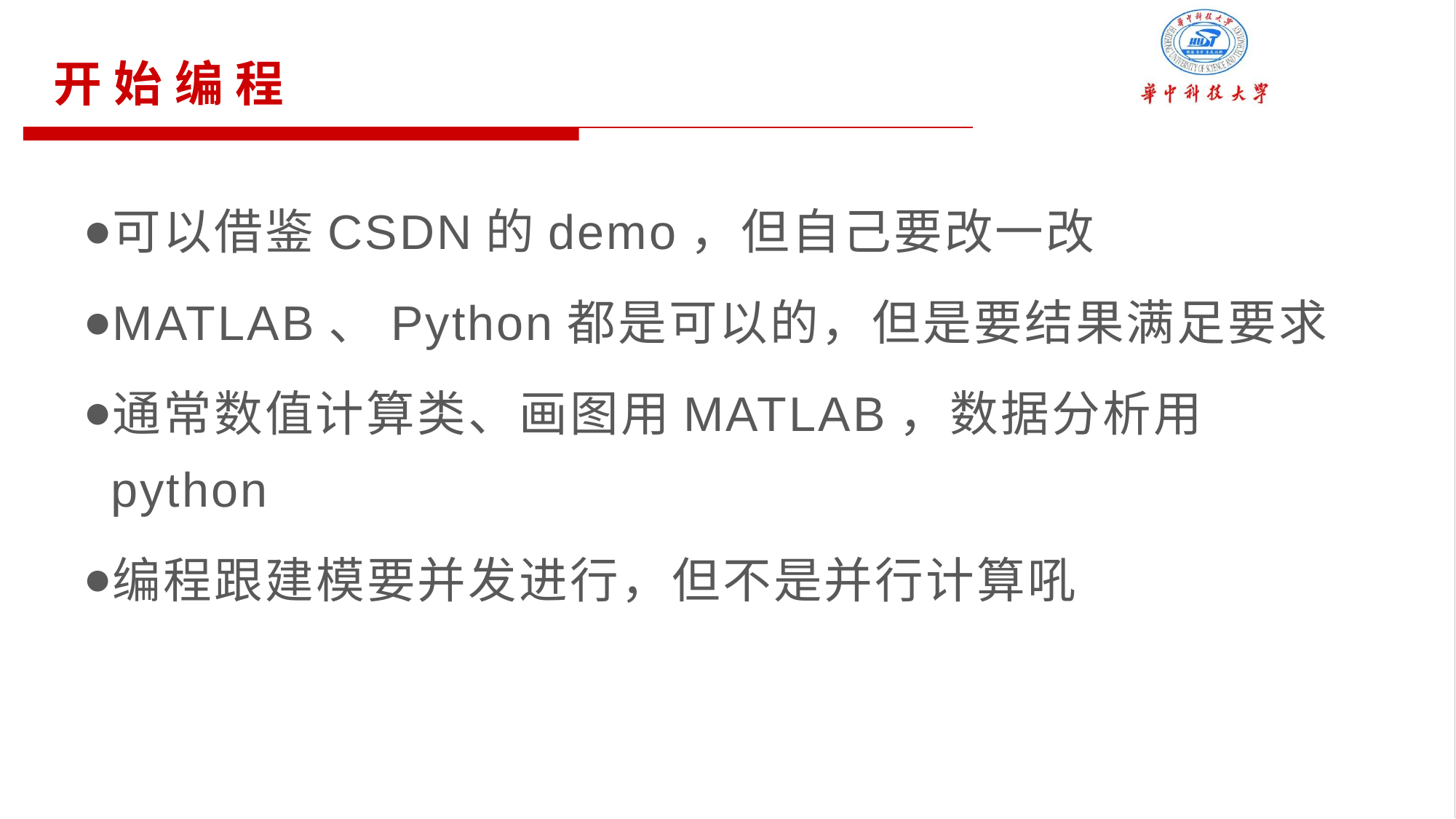

开始编程

可以借鉴CSDN的demo，但自己要改一改
MATLAB、Python都是可以的，但是要结果满足要求
通常数值计算类、画图用MATLAB，数据分析用python
编程跟建模要并发进行，但不是并行计算吼